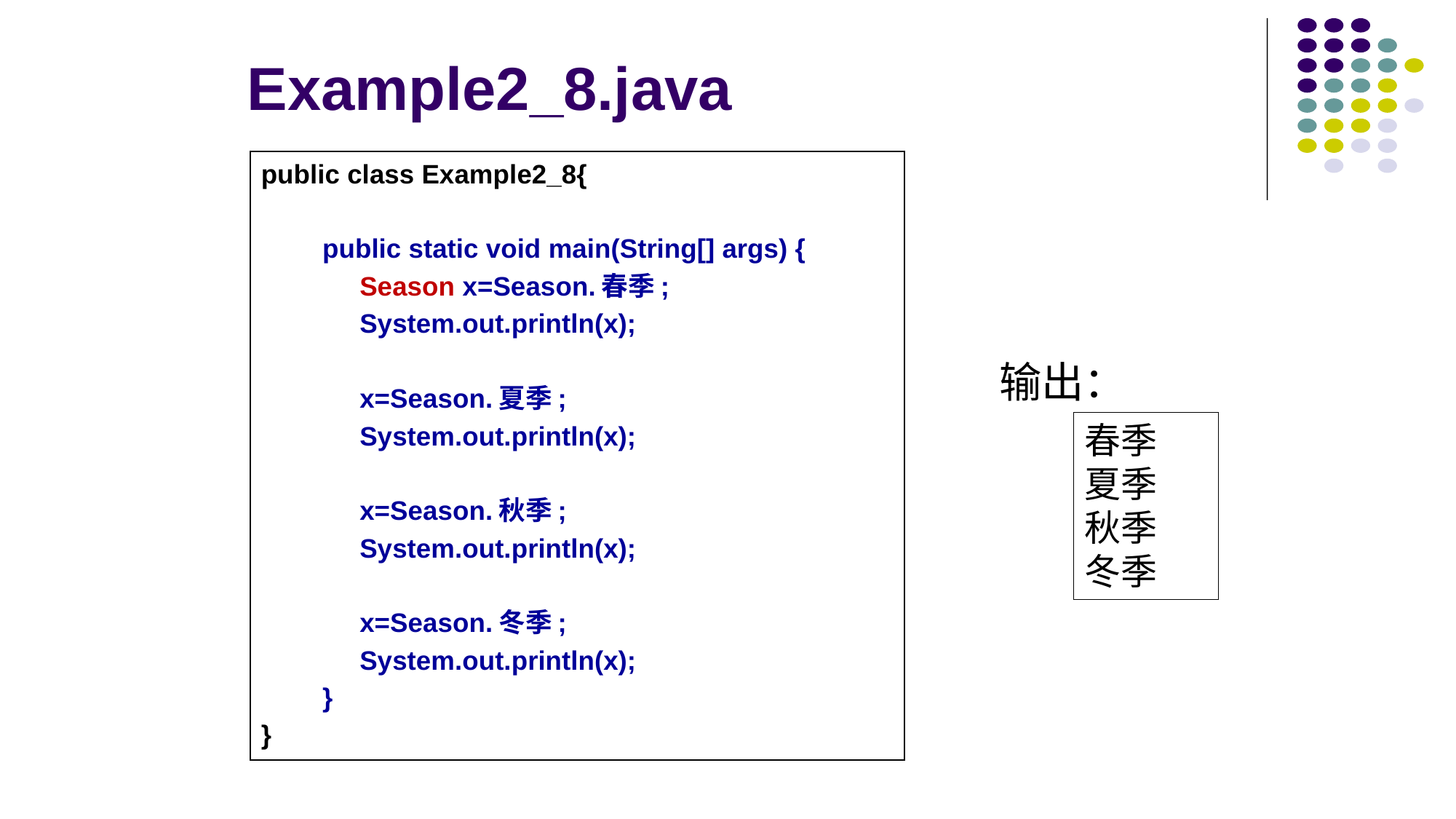

# Example2_8.java
public class Example2_8{

   public static void main(String[] args) {
        Season x=Season.春季;
        System.out.println(x);

        x=Season.夏季;
        System.out.println(x);

        x=Season.秋季;
        System.out.println(x);

        x=Season.冬季;
        System.out.println(x);
   }
}
输出：
春季
夏季
秋季
冬季
96